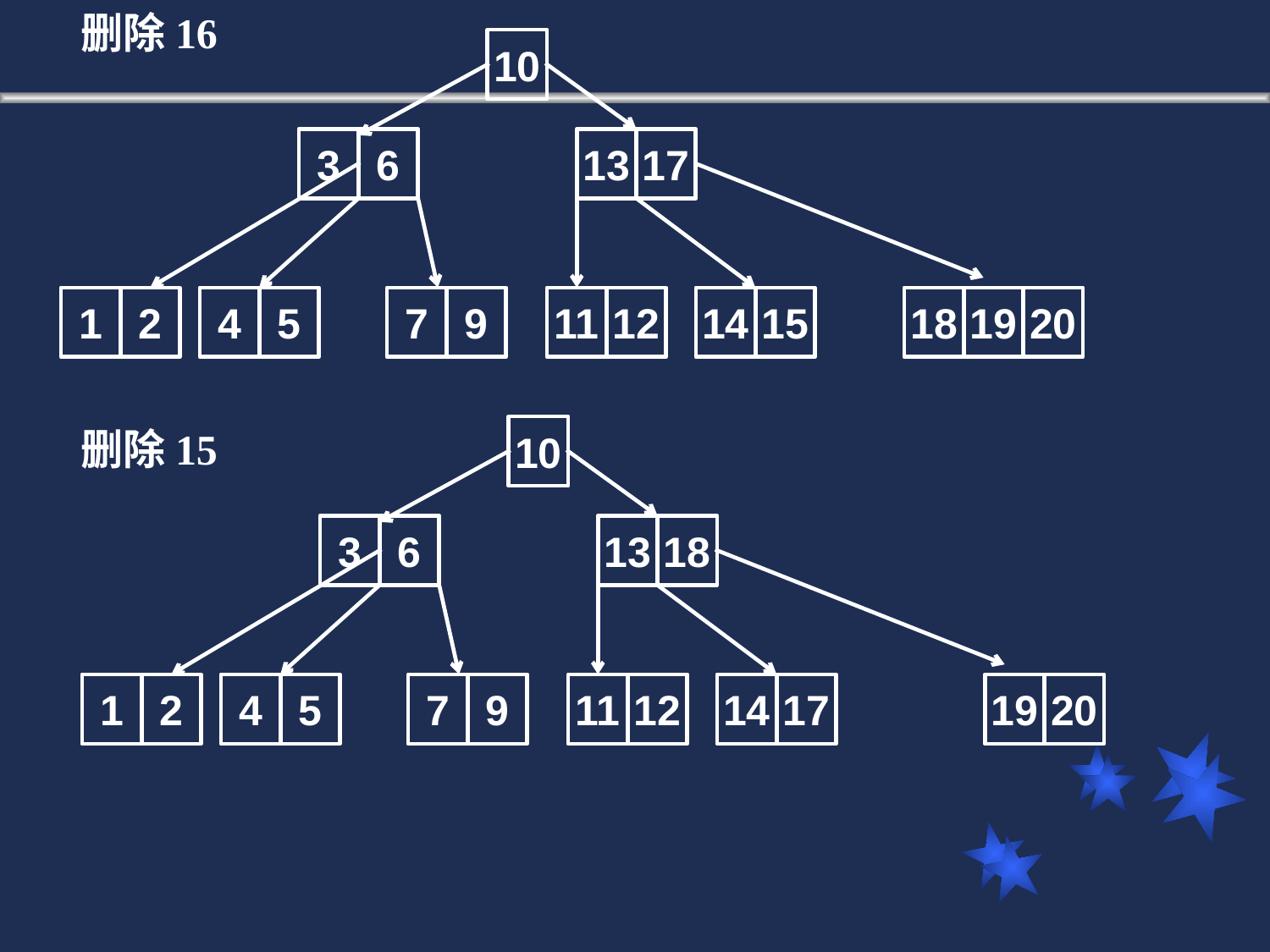

删除16
10
3
6
13
17
1
2
4
5
7
9
11
12
14
15
18
19
20
删除15
10
3
6
13
18
1
2
4
5
7
9
11
12
14
17
19
20